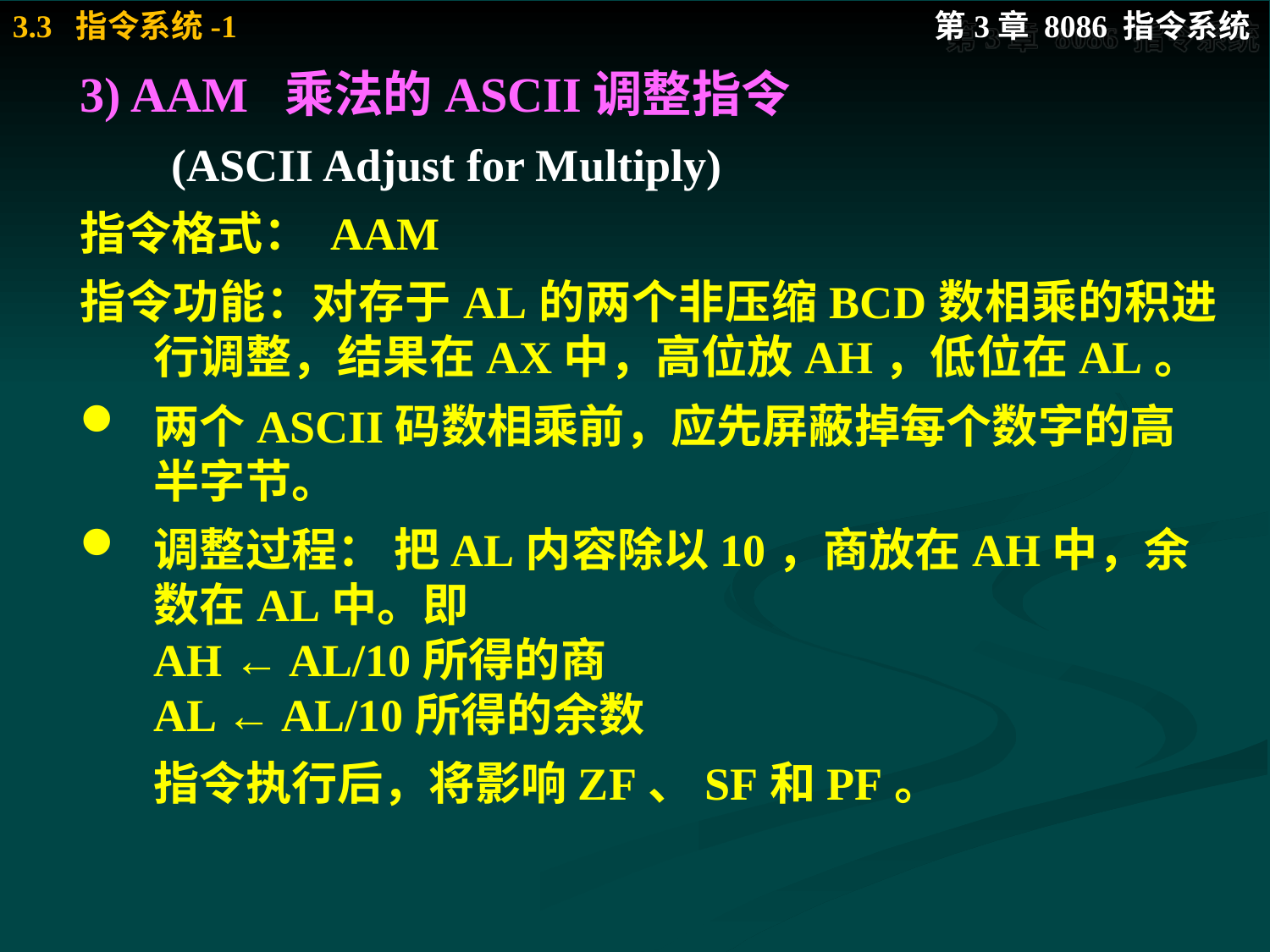

3) AAM  乘法的ASCII调整指令
        (ASCII Adjust for Multiply)
指令格式： AAM
指令功能：对存于AL的两个非压缩BCD数相乘的积进行调整，结果在AX中，高位放AH，低位在AL。
两个ASCII码数相乘前，应先屏蔽掉每个数字的高半字节。
调整过程： 把AL内容除以10，商放在AH中，余数在AL中。即
	AH ← AL/10所得的商
	AL ← AL/10所得的余数
	指令执行后，将影响ZF、SF和PF。